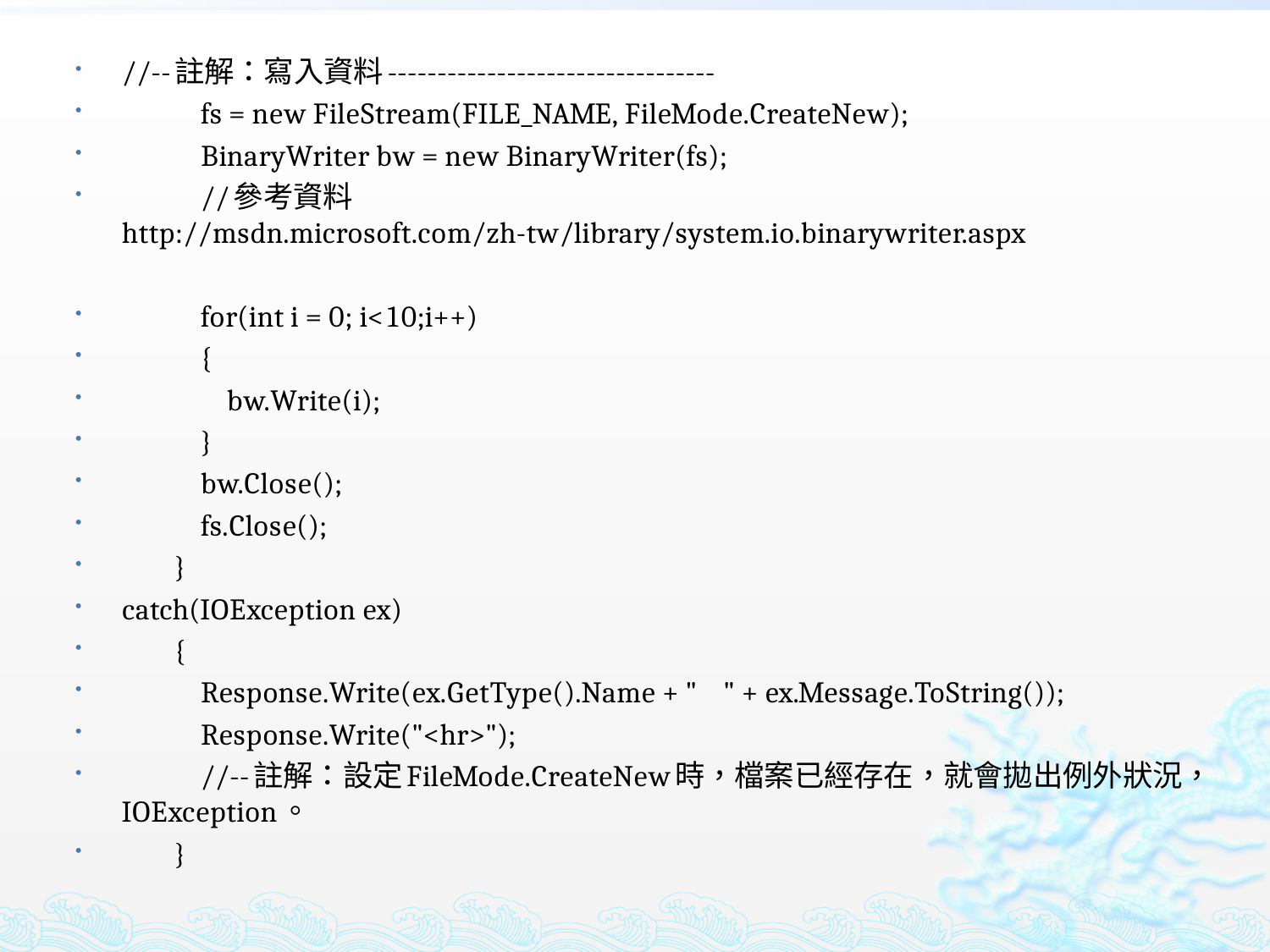

//--註解：寫入資料---------------------------------
            fs = new FileStream(FILE_NAME, FileMode.CreateNew);
            BinaryWriter bw = new BinaryWriter(fs);
            //參考資料 http://msdn.microsoft.com/zh-tw/library/system.io.binarywriter.aspx

            for(int i = 0; i<10;i++)
            {
                bw.Write(i);
            }
            bw.Close();
            fs.Close();
        }
catch(IOException ex)
        {
            Response.Write(ex.GetType().Name + "    " + ex.Message.ToString());
            Response.Write("<hr>");
            //--註解：設定FileMode.CreateNew時，檔案已經存在，就會拋出例外狀況，IOException。
        }